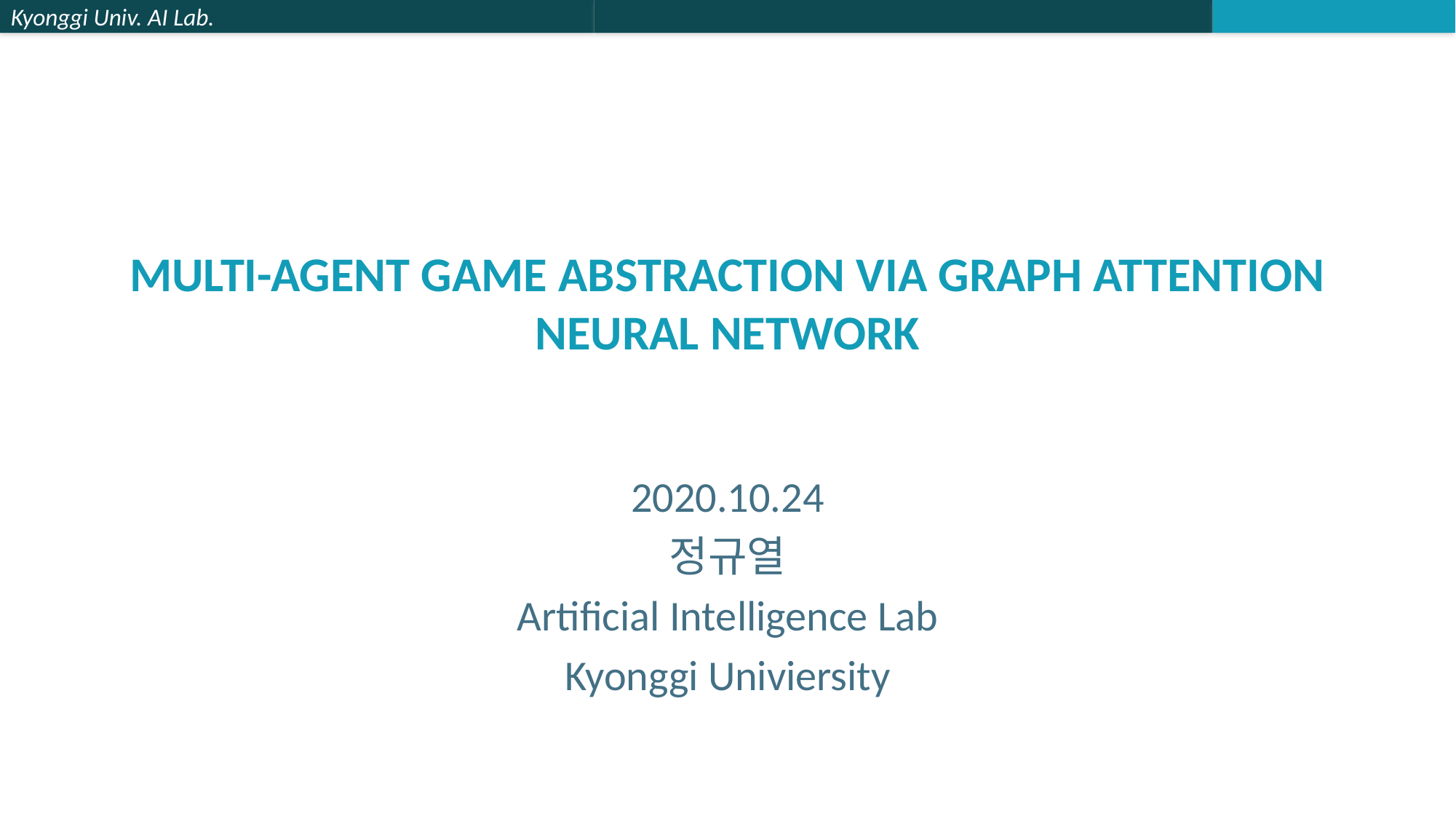

# Multi-Agent Game Abstraction via Graph Attention Neural Network
2020.10.24
정규열
Artificial Intelligence Lab
Kyonggi Univiersity